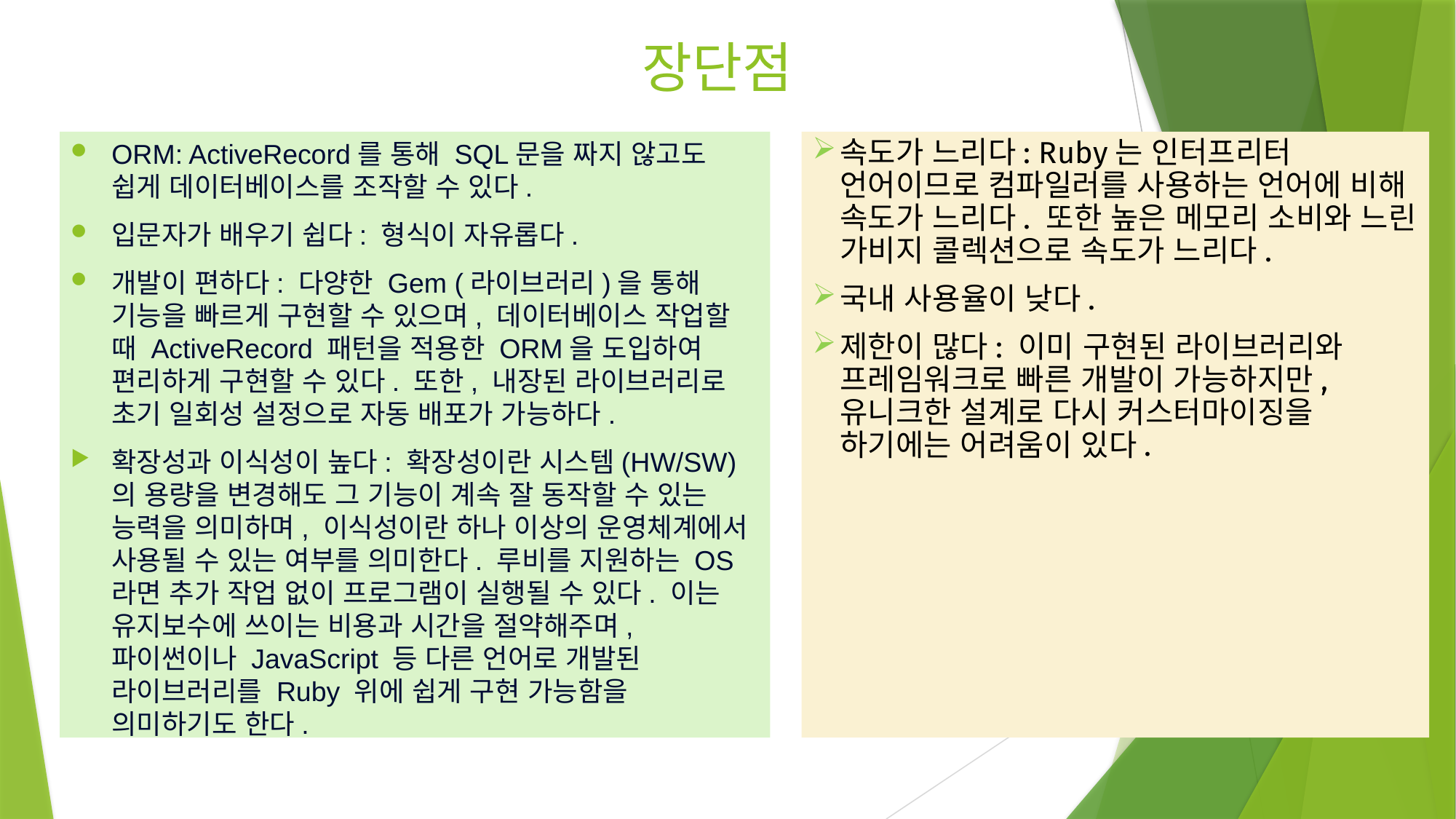

# 장단점
ORM: ActiveRecord를 통해 SQL문을 짜지 않고도 쉽게 데이터베이스를 조작할 수 있다.
입문자가 배우기 쉽다: 형식이 자유롭다.
개발이 편하다: 다양한 Gem (라이브러리)을 통해 기능을 빠르게 구현할 수 있으며, 데이터베이스 작업할 때 ActiveRecord 패턴을 적용한 ORM을 도입하여 편리하게 구현할 수 있다. 또한, 내장된 라이브러리로 초기 일회성 설정으로 자동 배포가 가능하다.
확장성과 이식성이 높다: 확장성이란 시스템(HW/SW)의 용량을 변경해도 그 기능이 계속 잘 동작할 수 있는 능력을 의미하며, 이식성이란 하나 이상의 운영체계에서 사용될 수 있는 여부를 의미한다. 루비를 지원하는 OS라면 추가 작업 없이 프로그램이 실행될 수 있다. 이는 유지보수에 쓰이는 비용과 시간을 절약해주며, 파이썬이나 JavaScript 등 다른 언어로 개발된 라이브러리를 Ruby 위에 쉽게 구현 가능함을 의미하기도 한다.
속도가 느리다: Ruby는 인터프리터 언어이므로 컴파일러를 사용하는 언어에 비해 속도가 느리다. 또한 높은 메모리 소비와 느린 가비지 콜렉션으로 속도가 느리다.
국내 사용율이 낮다.
제한이 많다: 이미 구현된 라이브러리와 프레임워크로 빠른 개발이 가능하지만, 유니크한 설계로 다시 커스터마이징을 하기에는 어려움이 있다.